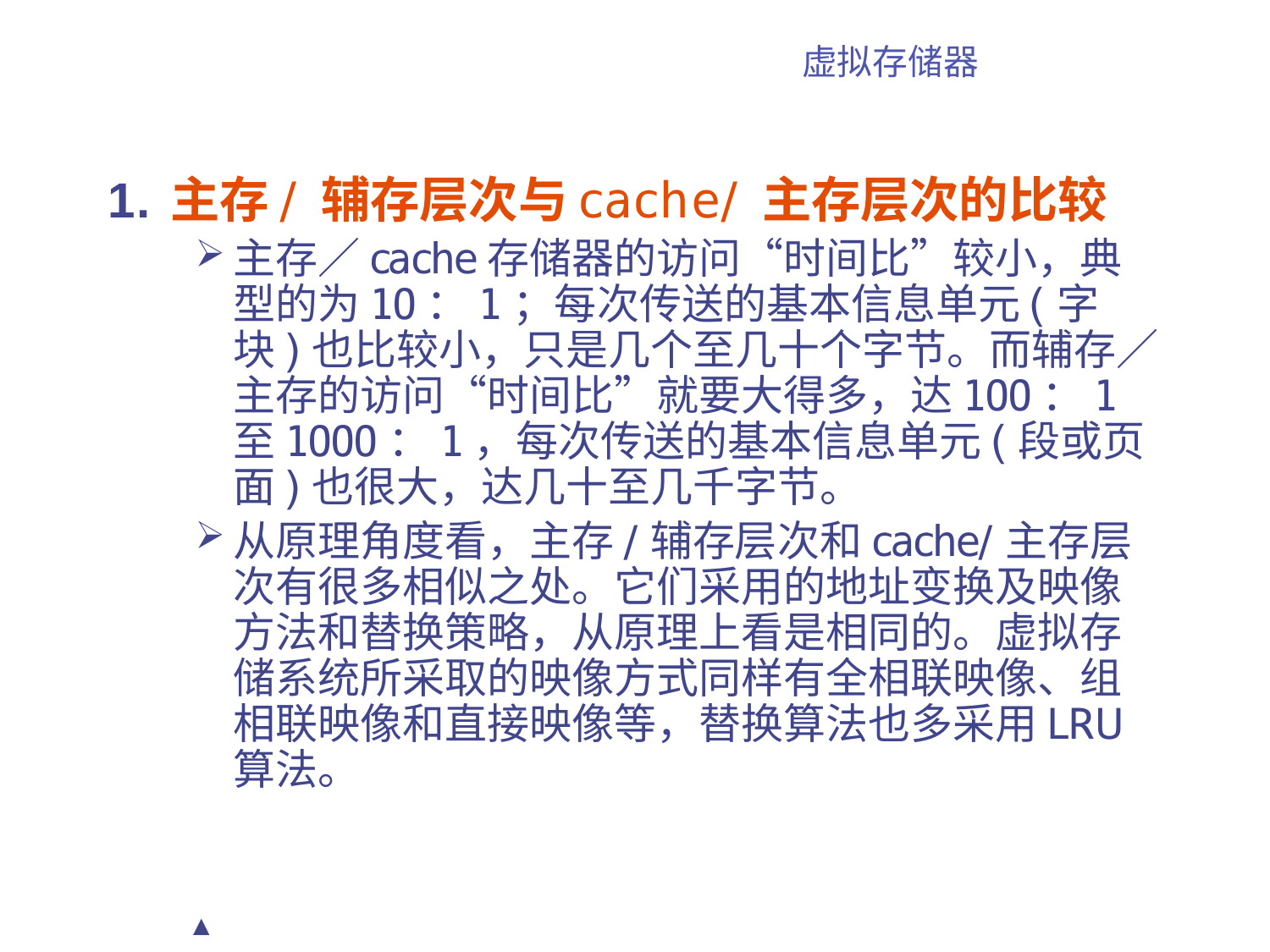

# 虚拟存储器
主存/辅存层次与cache/主存层次的比较
主存／cache存储器的访问“时间比”较小，典型的为10：1；每次传送的基本信息单元(字块)也比较小，只是几个至几十个字节。而辅存／主存的访问“时间比”就要大得多，达100：1至1000：1，每次传送的基本信息单元(段或页面)也很大，达几十至几千字节。
从原理角度看，主存/辅存层次和cache/主存层次有很多相似之处。它们采用的地址变换及映像方法和替换策略，从原理上看是相同的。虚拟存储系统所采取的映像方式同样有全相联映像、组相联映像和直接映像等，替换算法也多采用LRU算法。